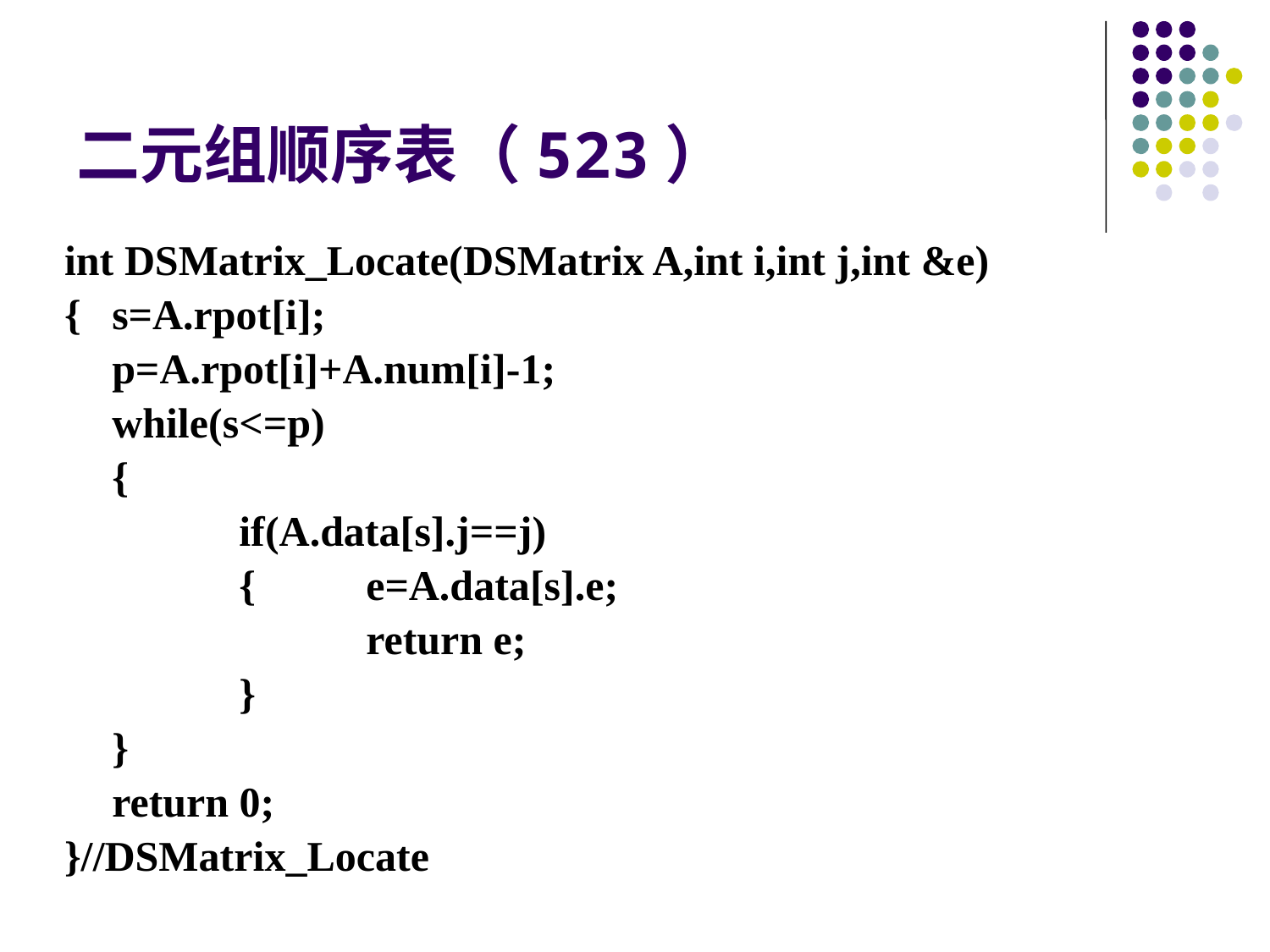

# 二元组顺序表（523）
int DSMatrix_Locate(DSMatrix A,int i,int j,int &e)
{  	s=A.rpot[i];
	p=A.rpot[i]+A.num[i]-1;
	while(s<=p)
	{
		if(A.data[s].j==j)
		{	e=A.data[s].e;
			return e;
		}
	}
	return 0;
}//DSMatrix_Locate